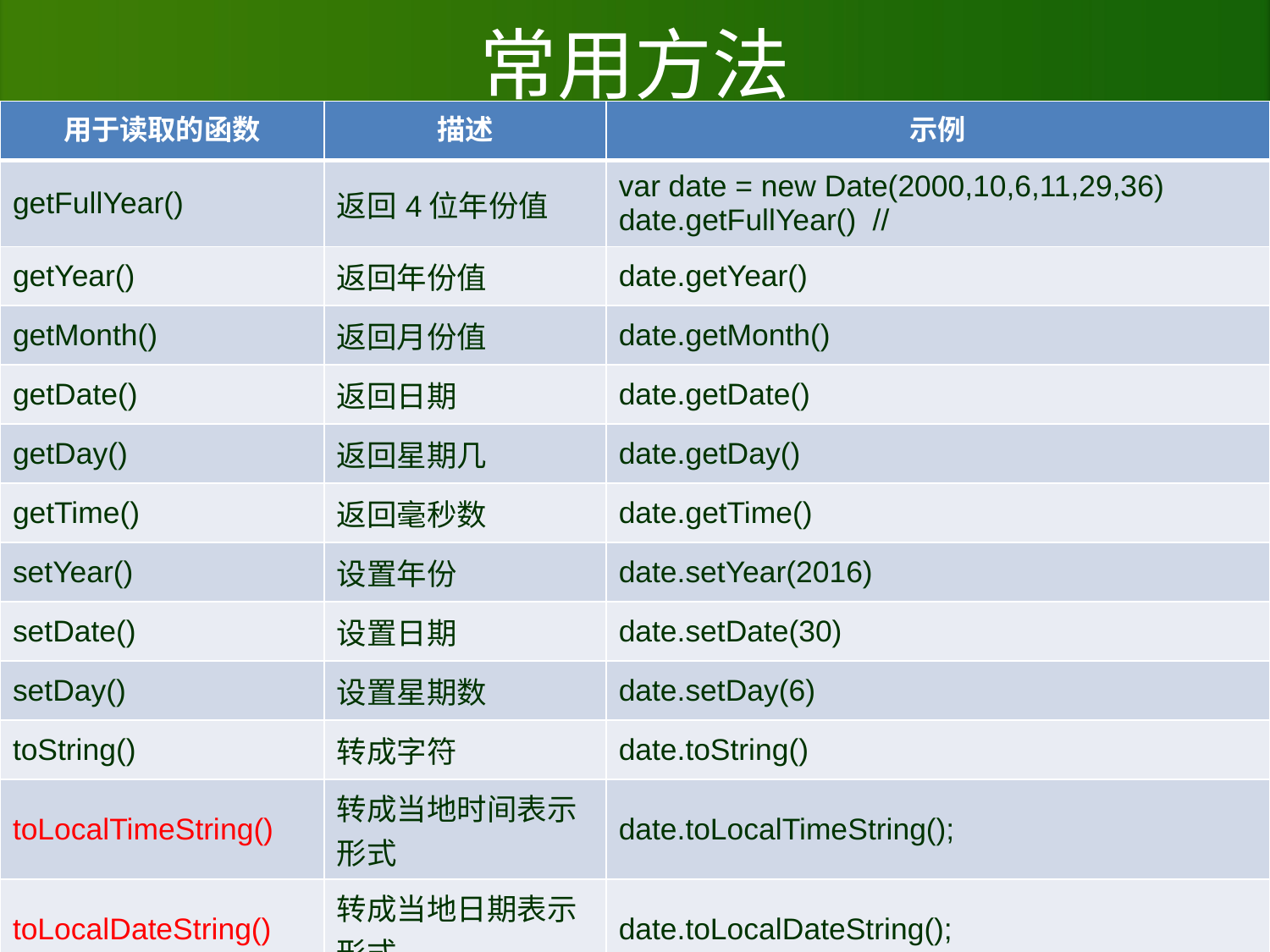

# 常用方法
| 用于读取的函数 | 描述 | 示例 |
| --- | --- | --- |
| getFullYear() | 返回4位年份值 | var date = new Date(2000,10,6,11,29,36) date.getFullYear() // |
| getYear() | 返回年份值 | date.getYear() |
| getMonth() | 返回月份值 | date.getMonth() |
| getDate() | 返回日期 | date.getDate() |
| getDay() | 返回星期几 | date.getDay() |
| getTime() | 返回毫秒数 | date.getTime() |
| setYear() | 设置年份 | date.setYear(2016) |
| setDate() | 设置日期 | date.setDate(30) |
| setDay() | 设置星期数 | date.setDay(6) |
| toString() | 转成字符 | date.toString() |
| toLocalTimeString() | 转成当地时间表示形式 | date.toLocalTimeString(); |
| toLocalDateString() | 转成当地日期表示形式 | date.toLocalDateString(); |